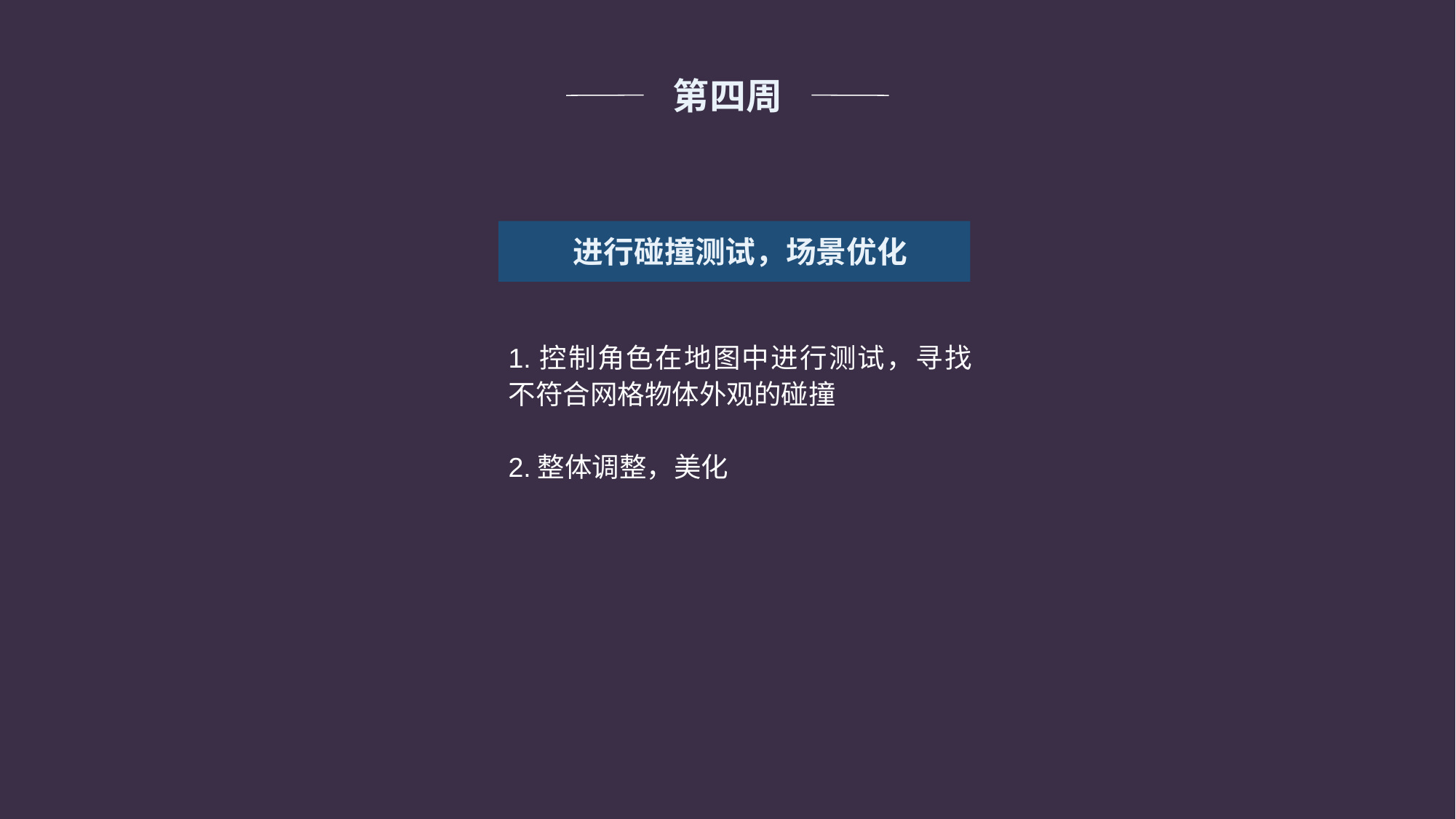

第四周

进行碰撞测试，场景优化
1.控制角色在地图中进行测试，寻找不符合网格物体外观的碰撞

2.整体调整，美化